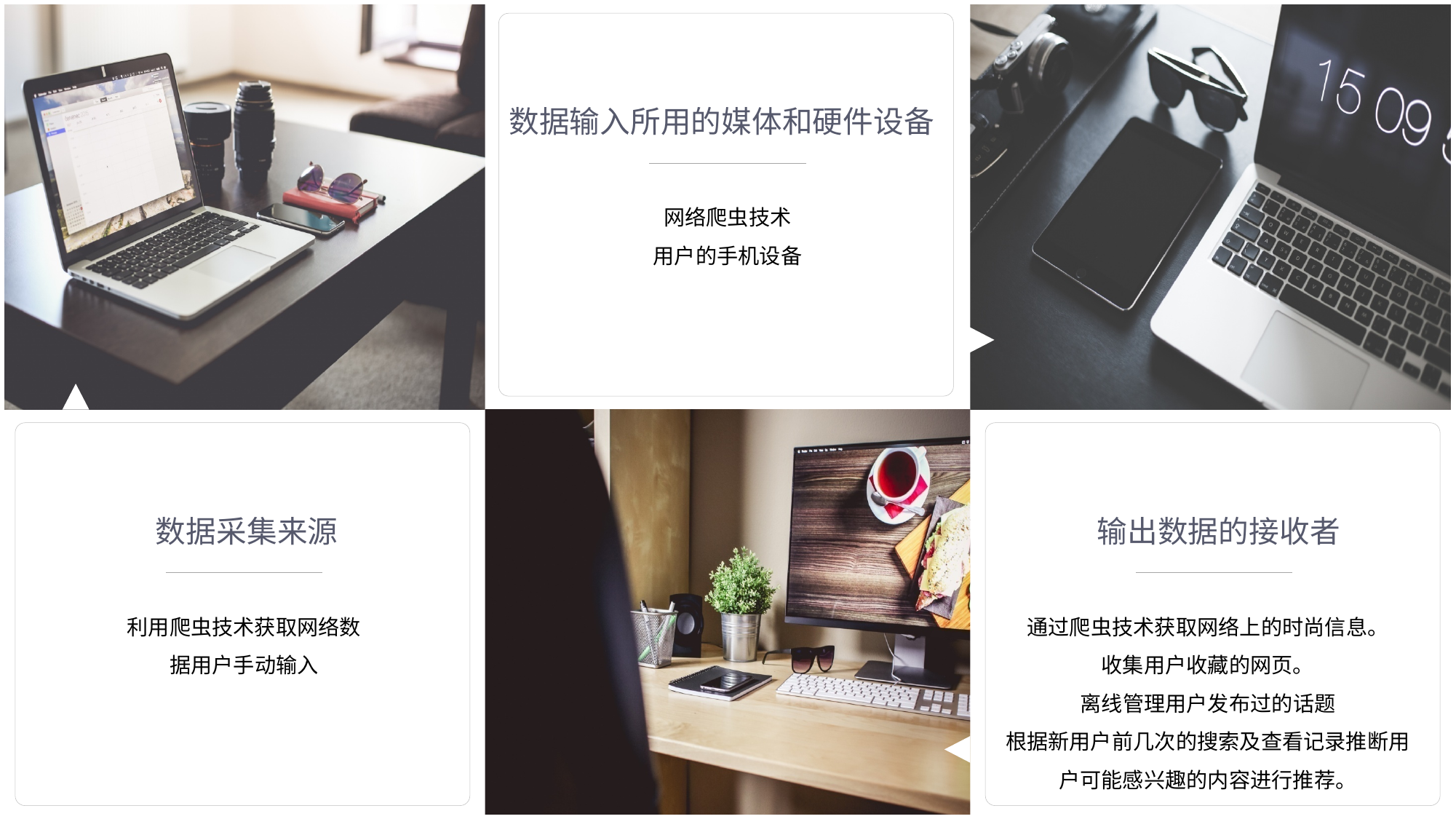

数据输入所用的媒体和硬件设备
网络爬虫技术
用户的手机设备

数据采集来源
利用爬虫技术获取网络数据用户手动输入

输出数据的接收者
通过爬虫技术获取网络上的时尚信息。
收集用户收藏的网页。
离线管理用户发布过的话题
根据新用户前几次的搜索及查看记录推断用户可能感兴趣的内容进行推荐。